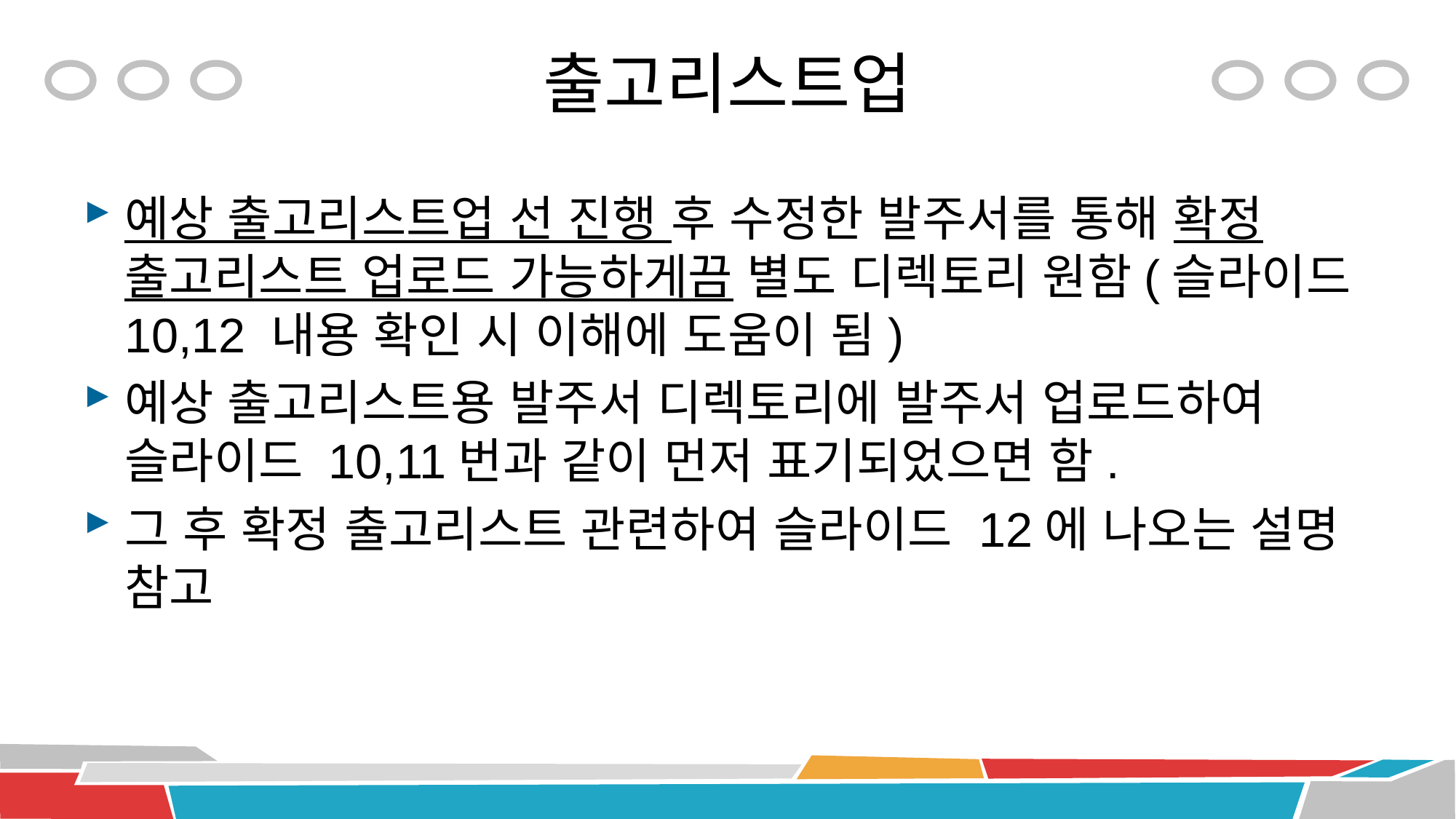

# 출고리스트업
예상 출고리스트업 선 진행 후 수정한 발주서를 통해 확정 출고리스트 업로드 가능하게끔 별도 디렉토리 원함(슬라이드 10,12 내용 확인 시 이해에 도움이 됨)
예상 출고리스트용 발주서 디렉토리에 발주서 업로드하여 슬라이드 10,11번과 같이 먼저 표기되었으면 함.
그 후 확정 출고리스트 관련하여 슬라이드 12에 나오는 설명 참고